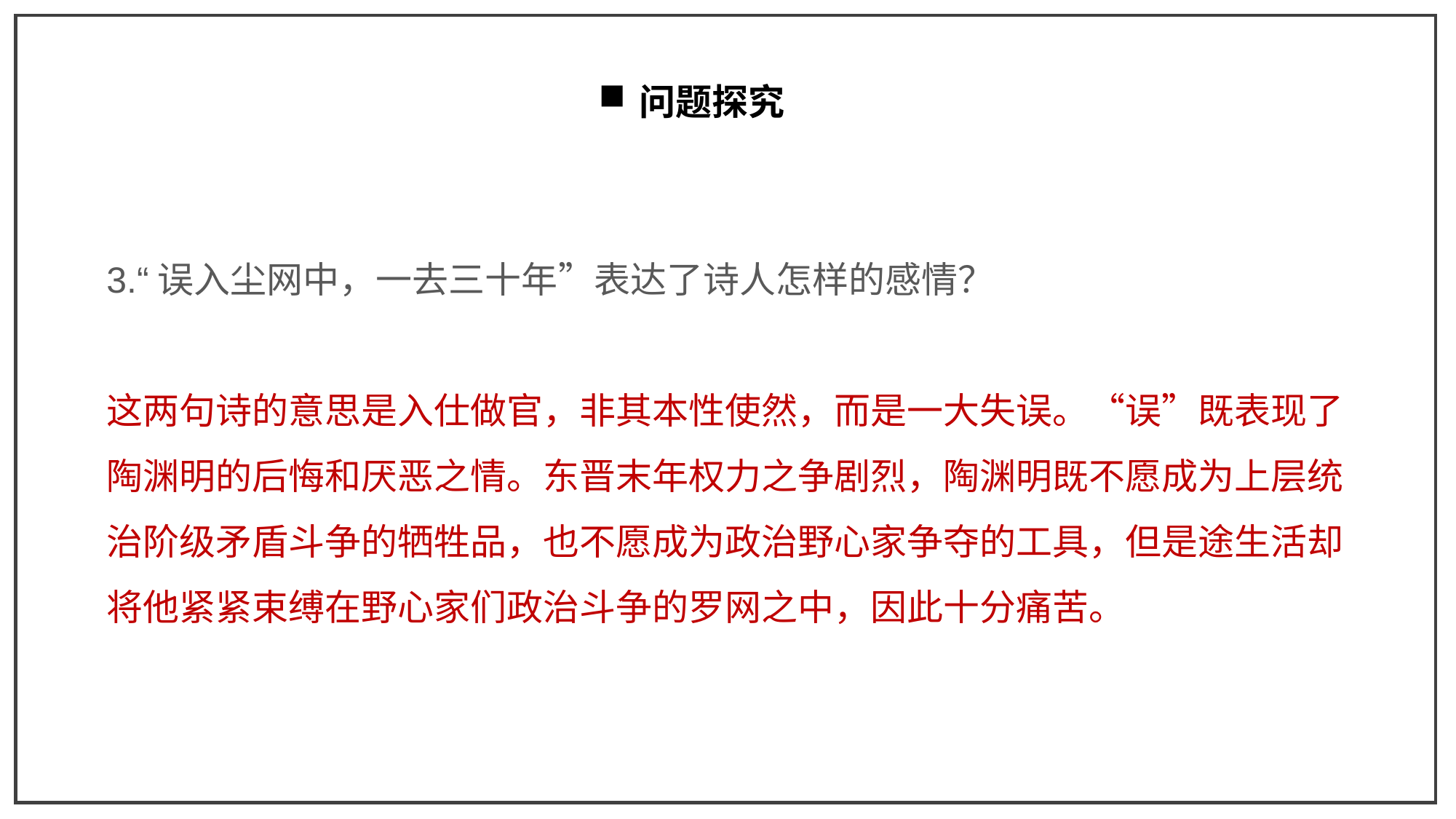

问题探究
3.“误入尘网中，一去三十年”表达了诗人怎样的感情？

这两句诗的意思是入仕做官，非其本性使然，而是一大失误。“误”既表现了陶渊明的后悔和厌恶之情。东晋末年权力之争剧烈，陶渊明既不愿成为上层统治阶级矛盾斗争的牺牲品，也不愿成为政治野心家争夺的工具，但是途生活却将他紧紧束缚在野心家们政治斗争的罗网之中，因此十分痛苦。